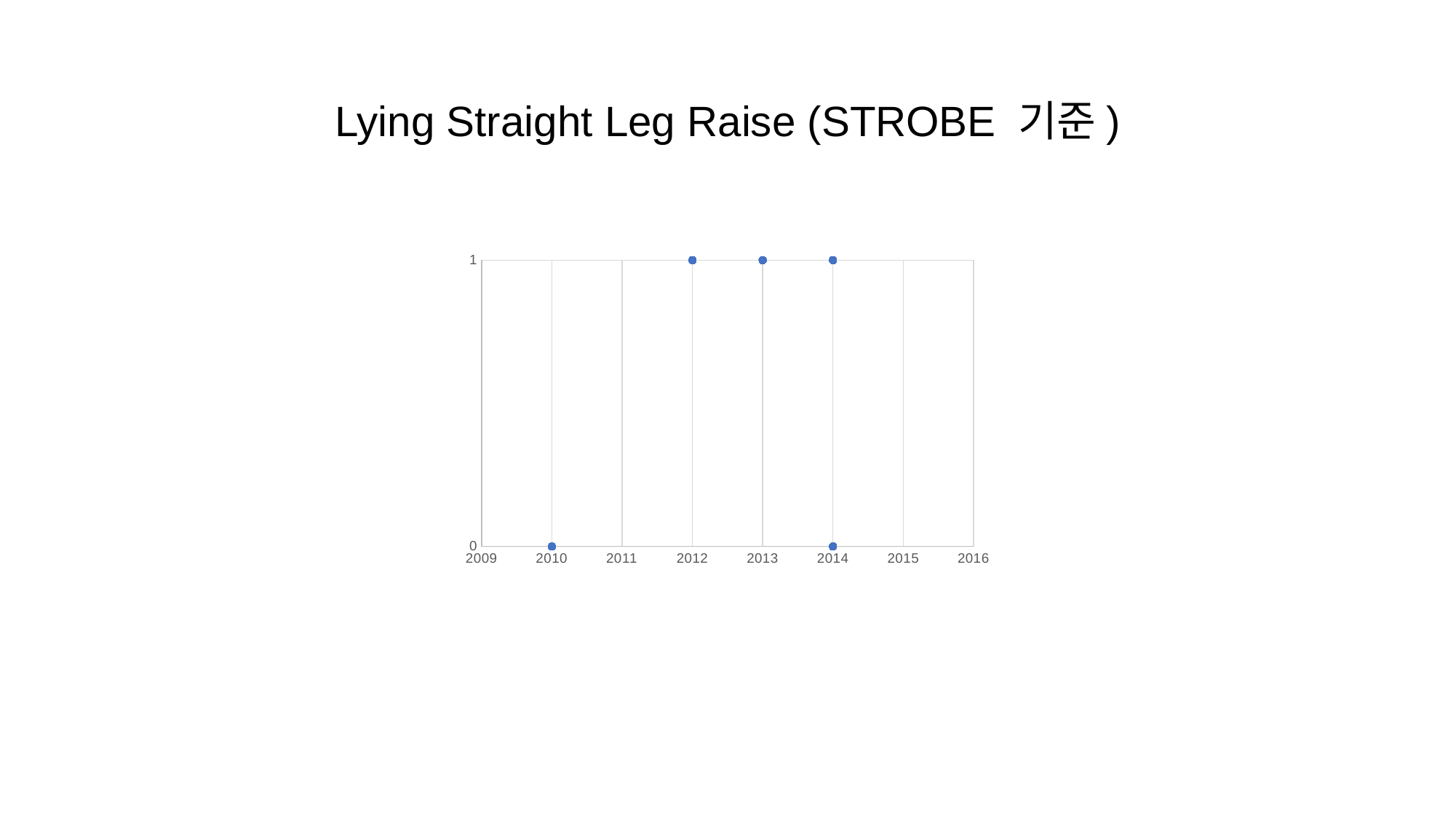

# Lying Straight Leg Raise (STROBE 기준)

### Chart

| Category |  |
|---|---|